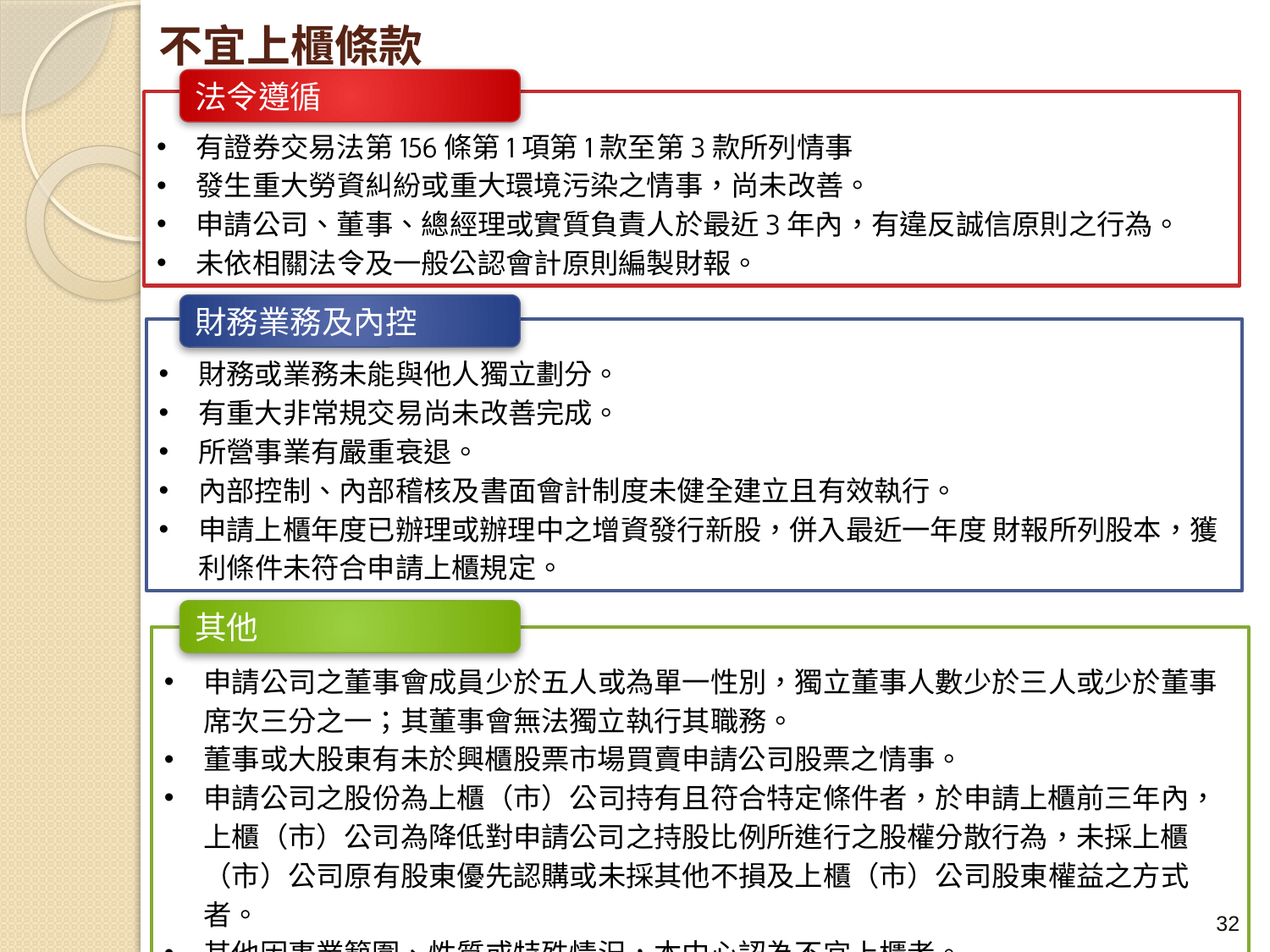

# 不宜上櫃條款
法令遵循

有證券交易法第156條第1項第1款至第3款所列情事
發生重大勞資糾紛或重大環境污染之情事，尚未改善。
申請公司、董事、總經理或實質負責人於最近3年內，有違反誠信原則之行為。
未依相關法令及一般公認會計原則編製財報。
財務業務及內控

財務或業務未能與他人獨立劃分。
有重大非常規交易尚未改善完成。
所營事業有嚴重衰退。
內部控制、內部稽核及書面會計制度未健全建立且有效執行。
申請上櫃年度已辦理或辦理中之增資發行新股，併入最近一年度 財報所列股本，獲利條件未符合申請上櫃規定。
其他

申請公司之董事會成員少於五人或為單一性別，獨立董事人數少於三人或少於董事席次三分之一；其董事會無法獨立執行其職務。
董事或大股東有未於興櫃股票市場買賣申請公司股票之情事。
申請公司之股份為上櫃（市）公司持有且符合特定條件者，於申請上櫃前三年內，上櫃（市）公司為降低對申請公司之持股比例所進行之股權分散行為，未採上櫃（市）公司原有股東優先認購或未採其他不損及上櫃（市）公司股東權益之方式者。
其他因事業範圍、性質或特殊情況，本中心認為不宜上櫃者。
32